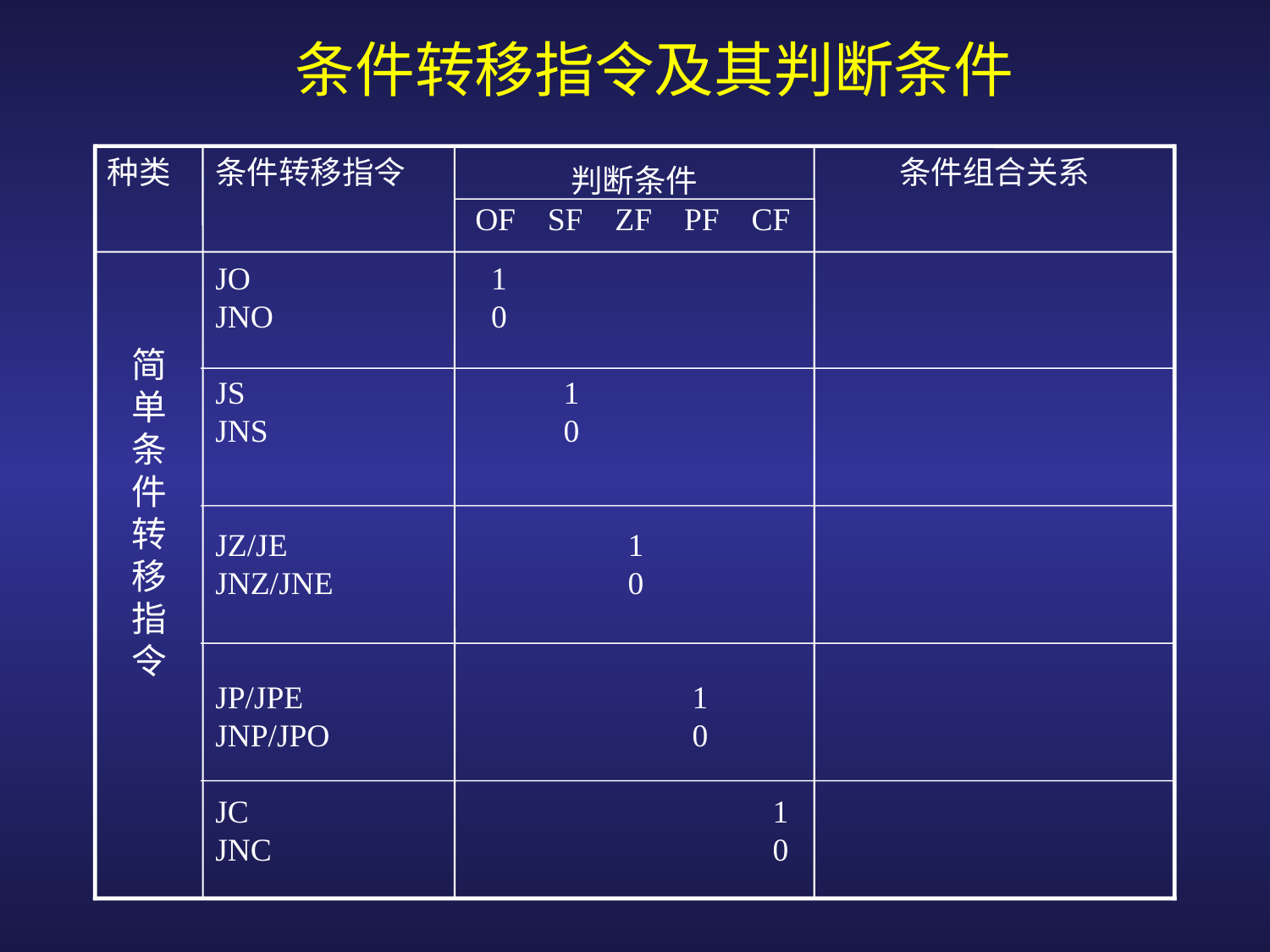

# 条件转移指令及其判断条件
种类

条件转移指令

条件组合关系

判断条件
 OF    SF    ZF    PF    CF

简
单
条
件
转
移
指
令

JO
JNO

JS
JNS

JZ/JE
JNZ/JNE

JP/JPE
JNP/JPO

JC
JNC
   1
   0

            1
            0

                    1
                    0

                            1
                            0

                                      1
                                      0